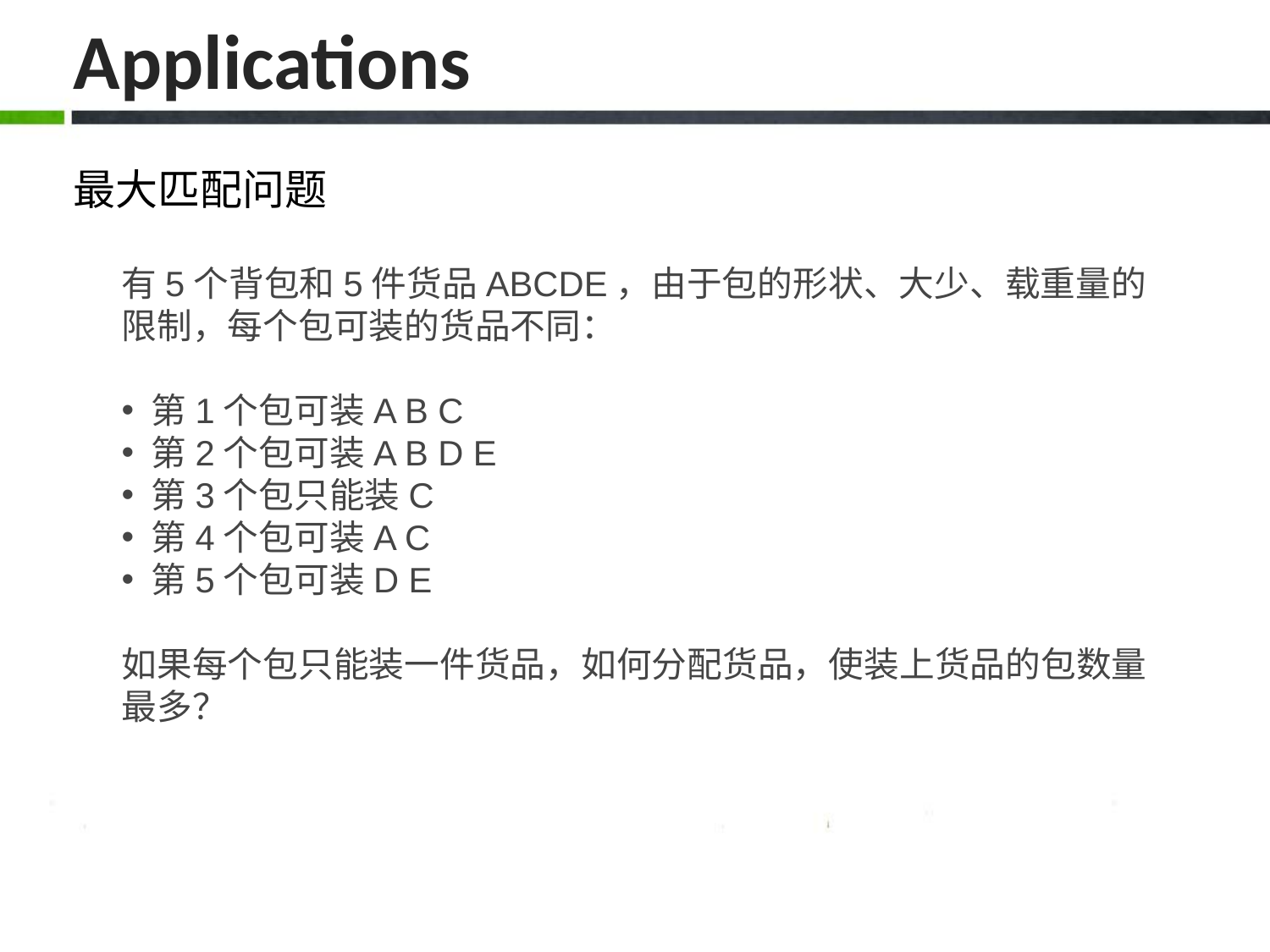

Applications
最大匹配问题

有5个背包和5件货品ABCDE，由于包的形状、大少、载重量的限制，每个包可装的货品不同：

第1个包可装A B C
第2个包可装A B D E
第3个包只能装C
第4个包可装A C
第5个包可装D E

如果每个包只能装一件货品，如何分配货品，使装上货品的包数量最多？